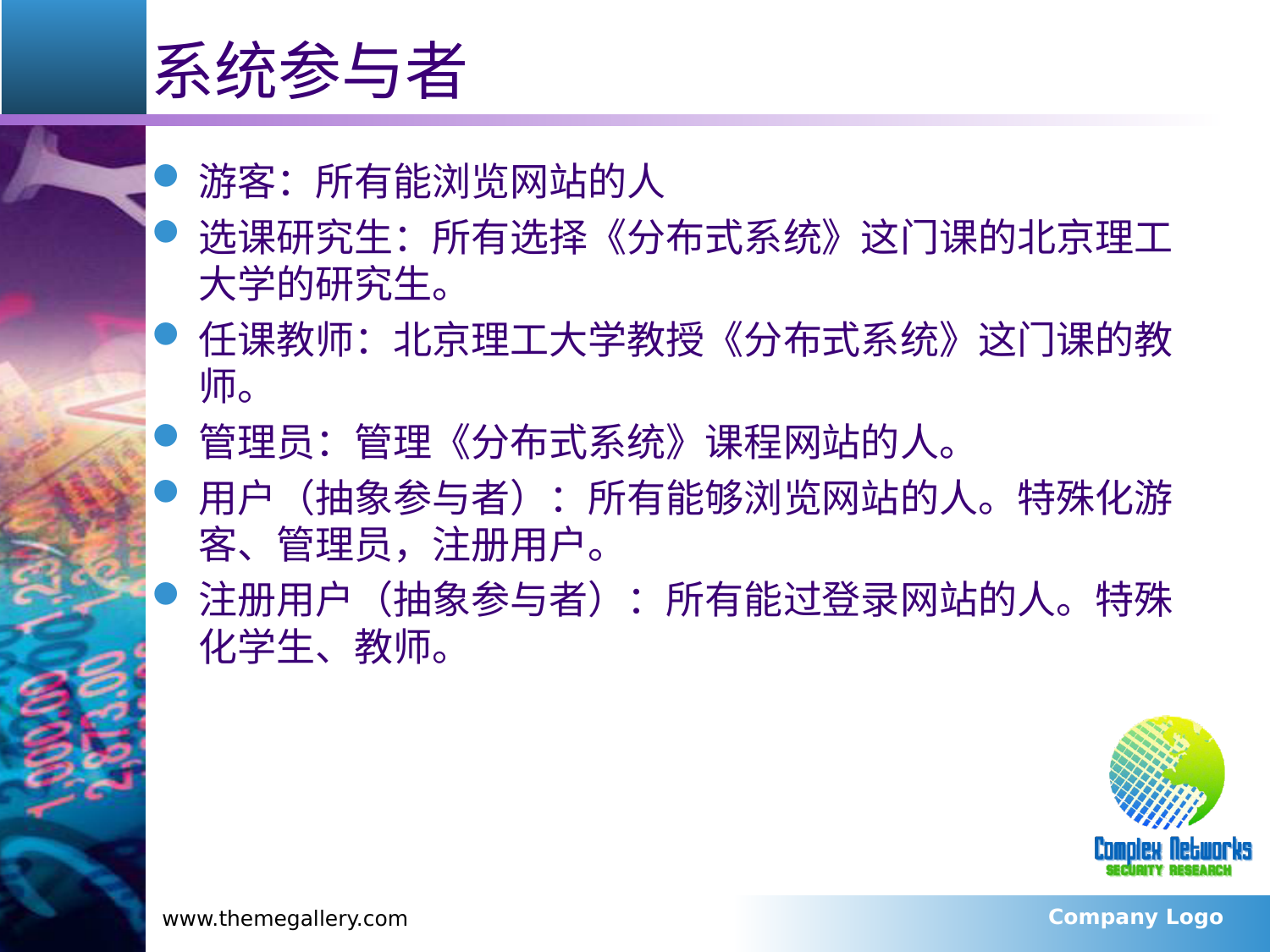

# 系统参与者
游客：所有能浏览网站的人
选课研究生：所有选择《分布式系统》这门课的北京理工大学的研究生。
任课教师：北京理工大学教授《分布式系统》这门课的教师。
管理员：管理《分布式系统》课程网站的人。
用户（抽象参与者）：所有能够浏览网站的人。特殊化游客、管理员，注册用户。
注册用户（抽象参与者）：所有能过登录网站的人。特殊化学生、教师。
Company Logo
www.themegallery.com